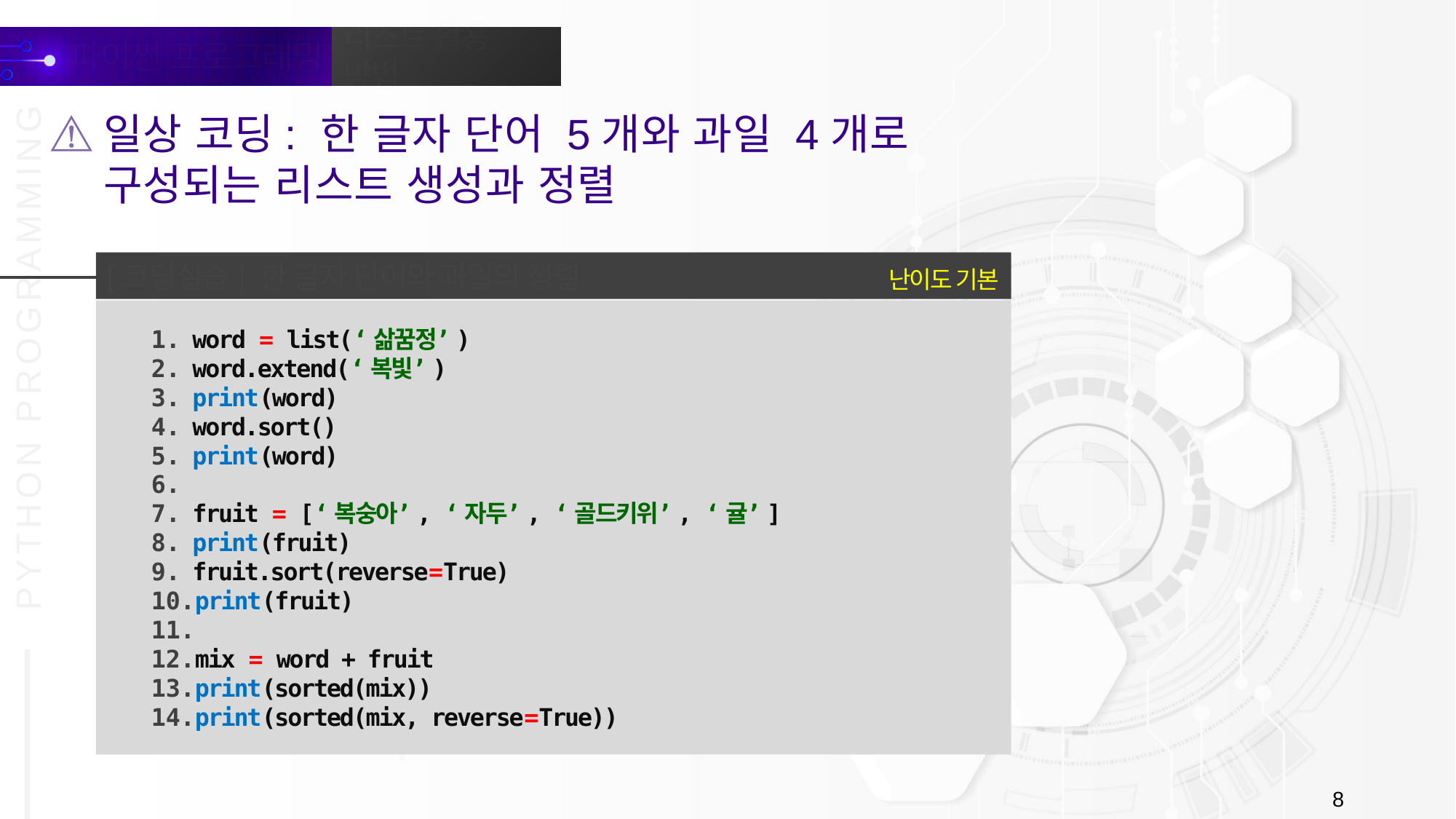

일상 코딩: 한 글자 단어 5개와 과일 4개로 구성되는 리스트 생성과 정렬

[코딩실습] 한 글자 단어와 과일의 정렬
난이도 기본
word = list(‘삶꿈정’)
word.extend(‘복빛’)
print(word)
word.sort()
print(word)

fruit = [‘복숭아’, ‘자두’, ‘골드키위’, ‘귤’]
print(fruit)
fruit.sort(reverse=True)
print(fruit)

mix = word + fruit
print(sorted(mix))
print(sorted(mix, reverse=True))
8